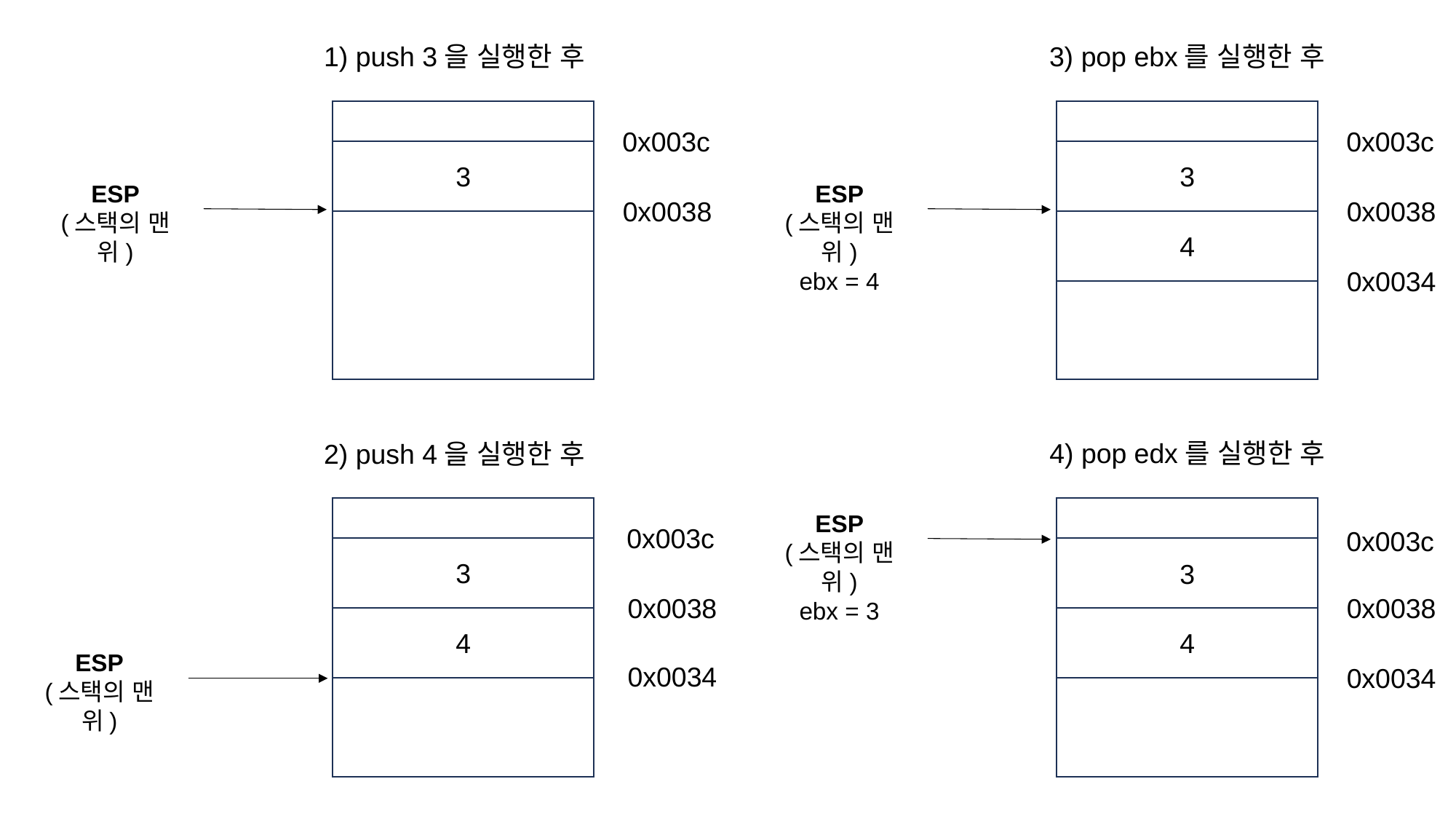

1) push 3을 실행한 후
3) pop ebx를 실행한 후

0x003c
0x003c
3
3
ESP
(스택의 맨 위)
ESP
(스택의 맨 위)
ebx = 4
0x0038
0x0038

4
0x0034
4) pop edx를 실행한 후
2) push 4을 실행한 후

ESP
(스택의 맨 위)
ebx = 3
0x003c
0x003c
3
3
0x0038
0x0038
4

4
ESP
(스택의 맨 위)
0x0034
0x0034